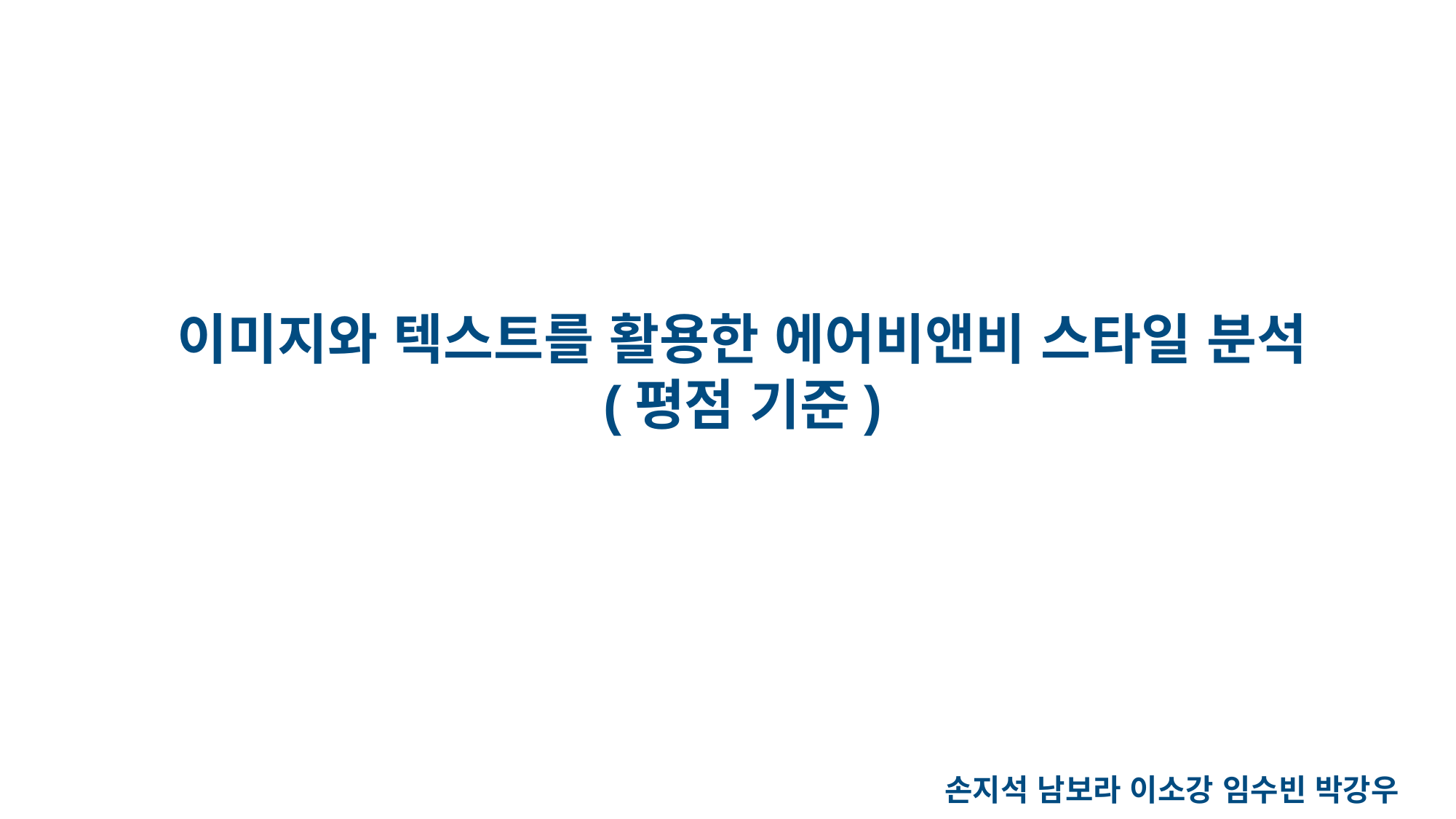

이미지와 텍스트를 활용한 에어비앤비 스타일 분석
(평점 기준)
손지석 남보라 이소강 임수빈 박강우